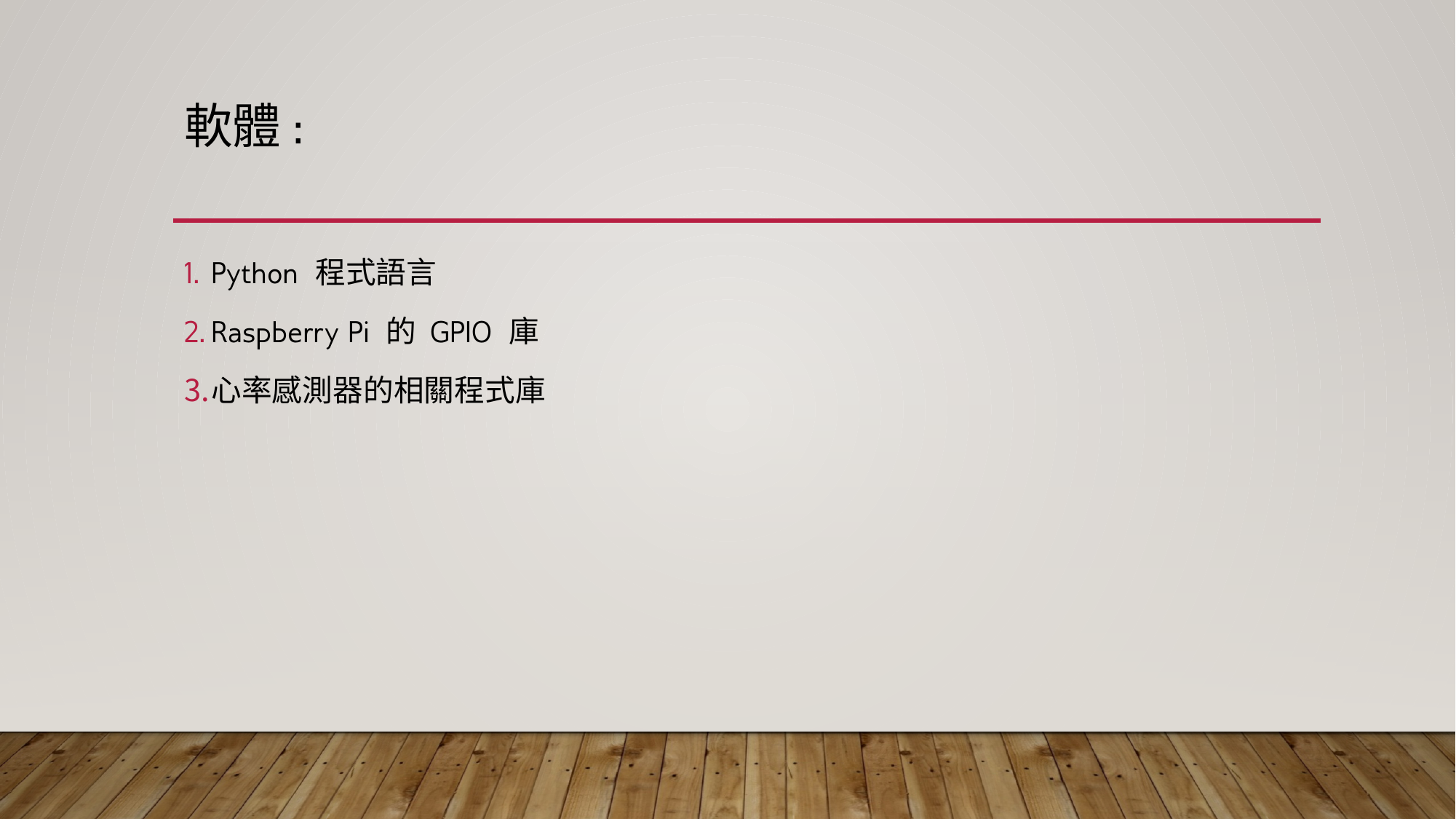

# 軟體:
Python 程式語言
Raspberry Pi 的 GPIO 庫
心率感測器的相關程式庫